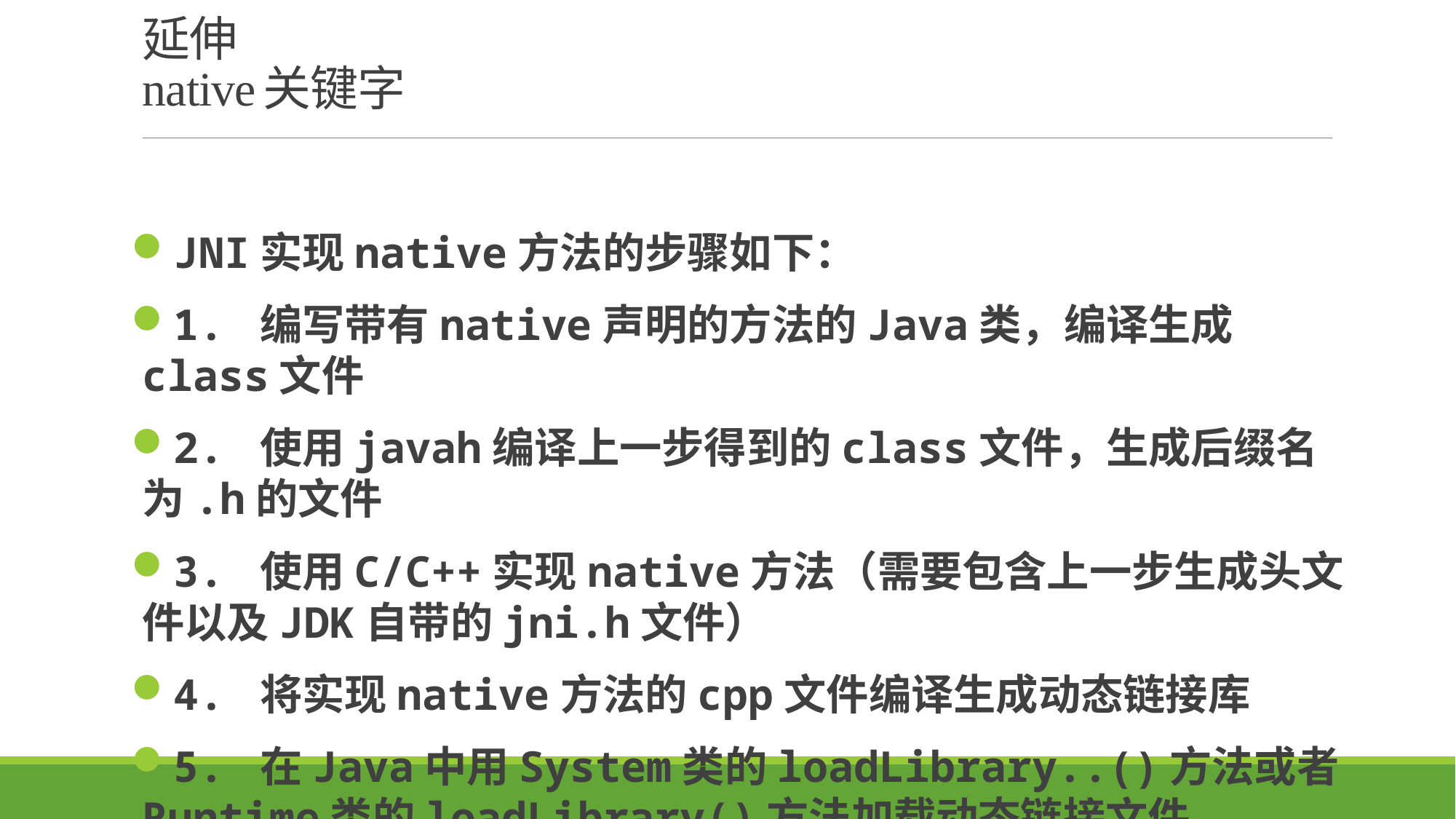

# 延伸 native关键字
JNI实现native方法的步骤如下：
1. 编写带有native声明的方法的Java类，编译生成class文件
2. 使用javah编译上一步得到的class文件，生成后缀名为.h的文件
3. 使用C/C++实现native方法（需要包含上一步生成头文件以及JDK自带的jni.h文件）
4. 将实现native方法的cpp文件编译生成动态链接库
5. 在Java中用System类的loadLibrary..()方法或者Runtime类的loadLibrary()方法加载动态链接文件